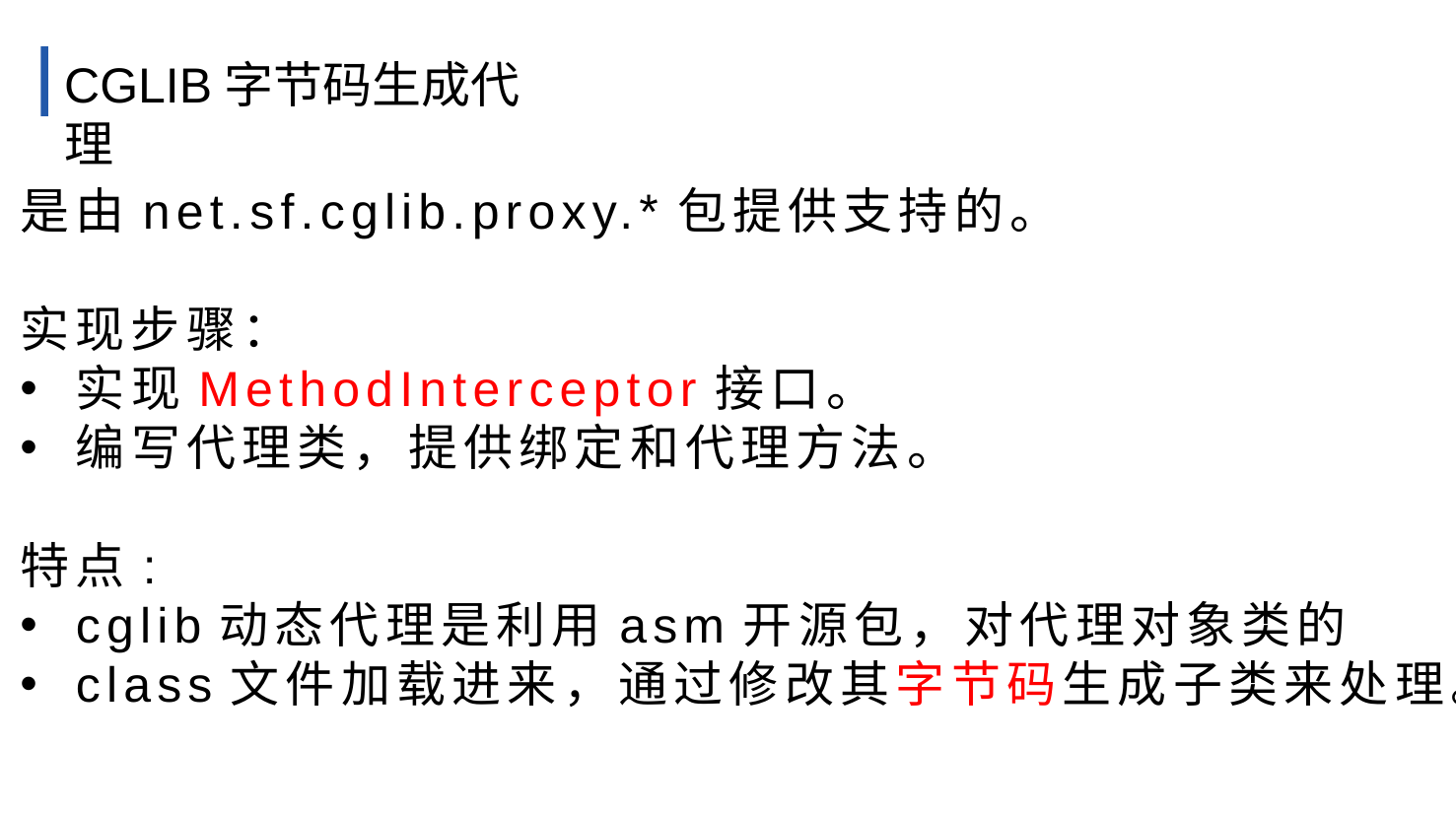

CGLIB字节码生成代理
是由net.sf.cglib.proxy.*包提供支持的。

实现步骤：
实现MethodInterceptor接口。
编写代理类，提供绑定和代理方法。

特点:
cglib动态代理是利用asm开源包，对代理对象类的
class文件加载进来，通过修改其字节码生成子类来处理。